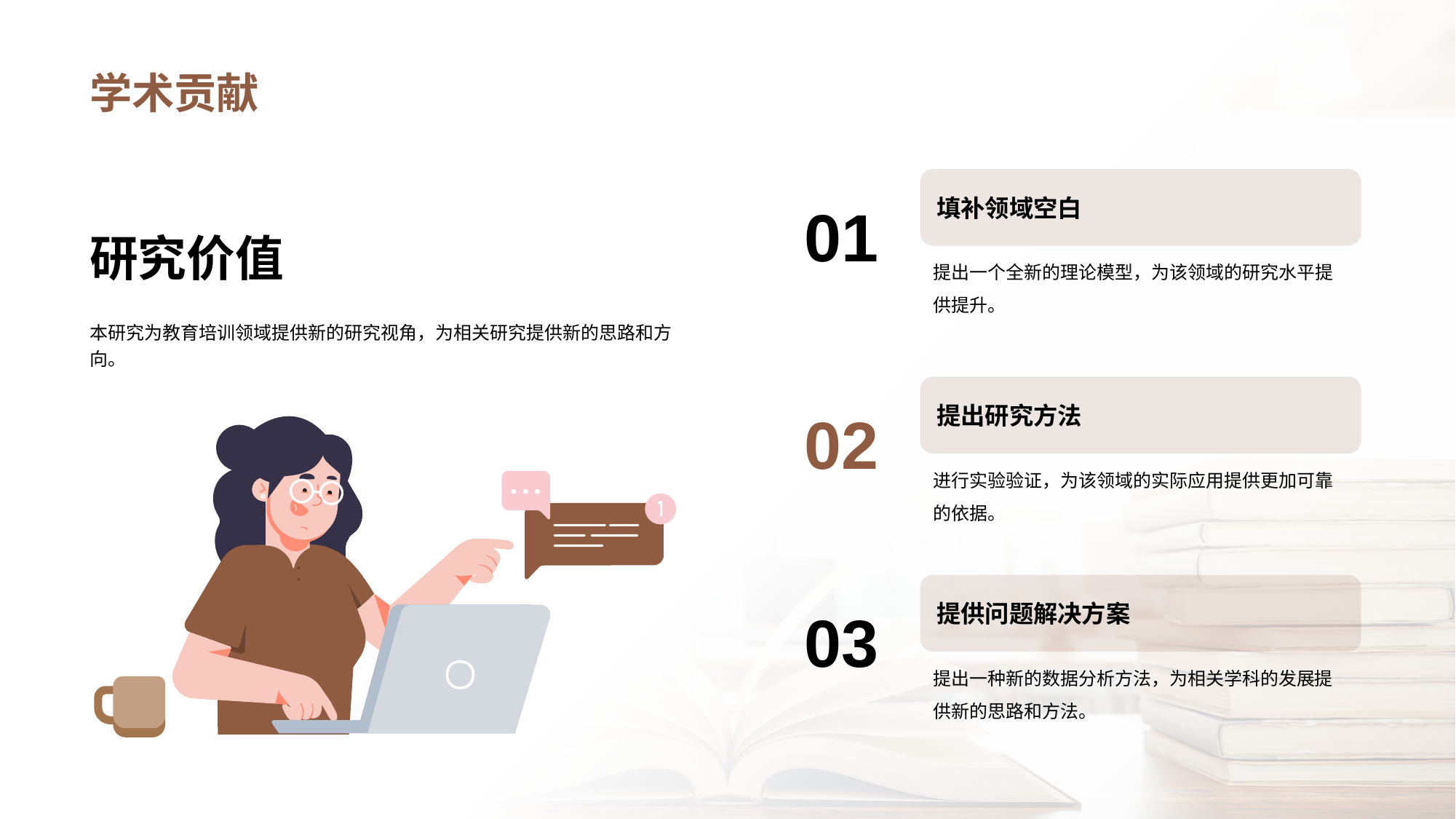

# 学术贡献
填补领域空白
提出一个全新的理论模型，为该领域的研究水平提供提升。
01
提出研究方法
进行实验验证，为该领域的实际应用提供更加可靠的依据。
02
提供问题解决方案
提出一种新的数据分析方法，为相关学科的发展提供新的思路和方法。
03
研究价值
本研究为教育培训领域提供新的研究视角，为相关研究提供新的思路和方向。